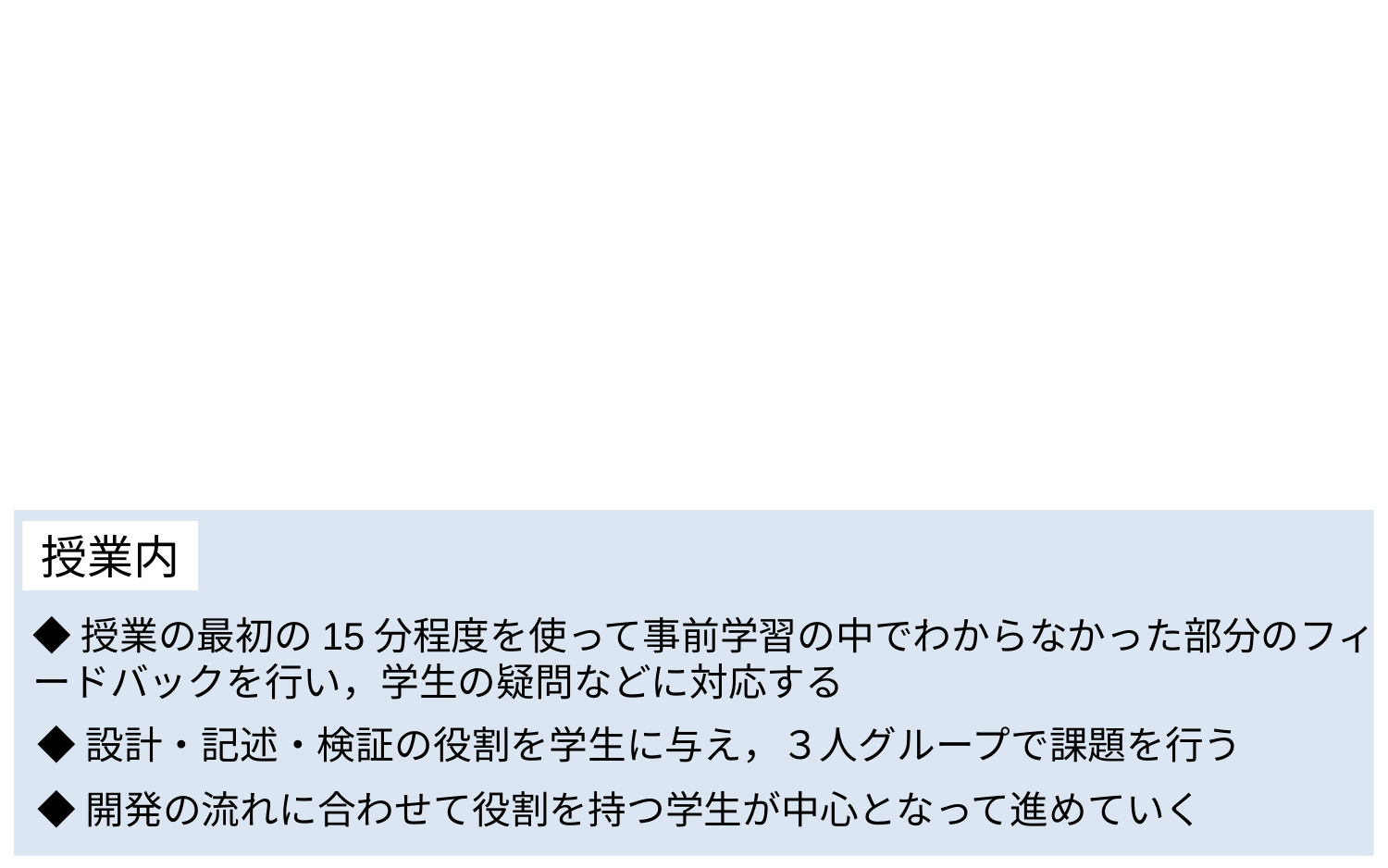

授業内
◆授業の最初の15分程度を使って事前学習の中でわからなかった部分のフィ
ードバックを行い，学生の疑問などに対応する
◆設計・記述・検証の役割を学生に与え，３人グループで課題を行う
◆開発の流れに合わせて役割を持つ学生が中心となって進めていく